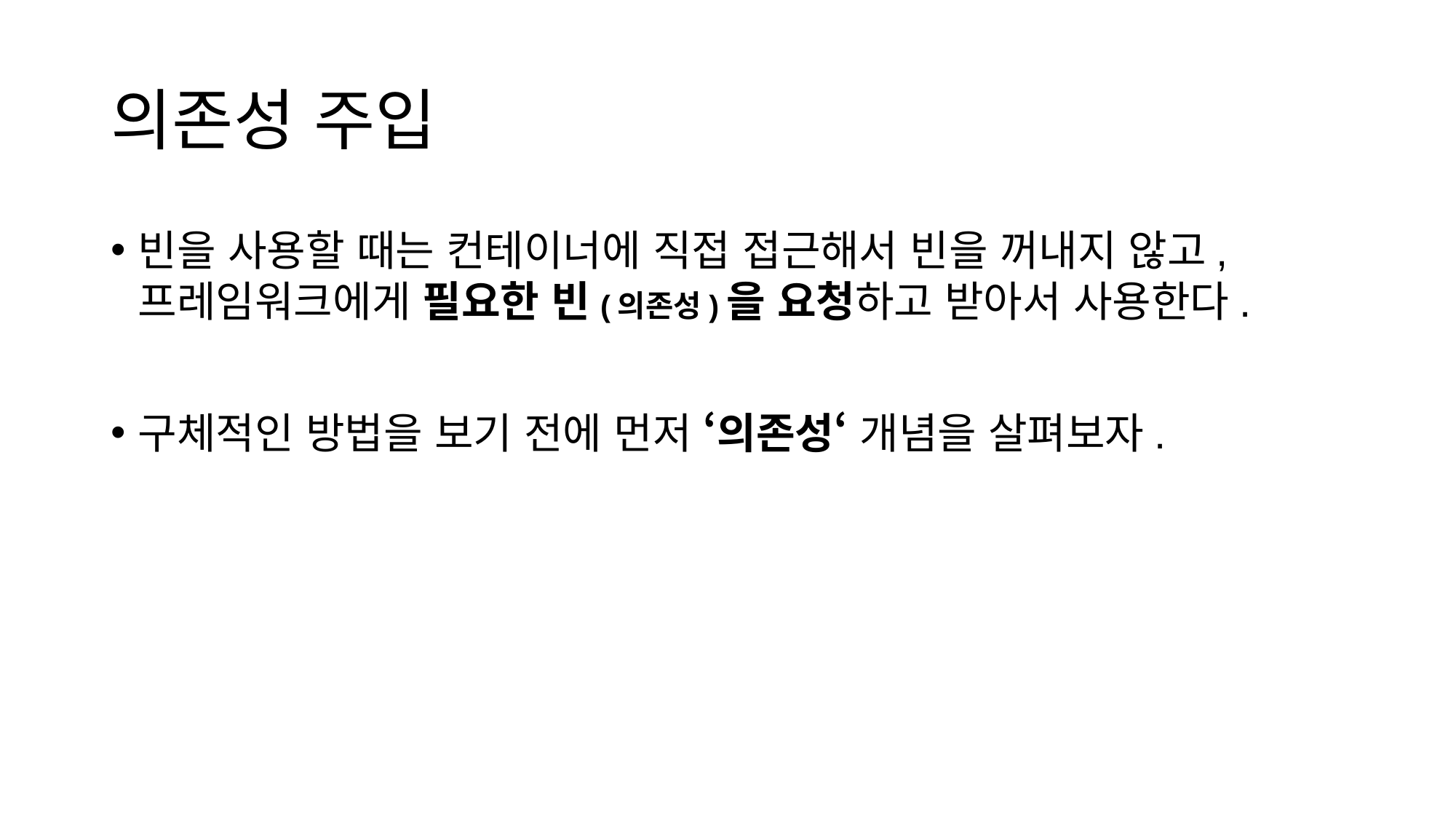

# 의존성 주입
빈을 사용할 때는 컨테이너에 직접 접근해서 빈을 꺼내지 않고,
프레임워크에게 필요한 빈(의존성)을 요청하고 받아서 사용한다.

구체적인 방법을 보기 전에 먼저 ‘의존성‘ 개념을 살펴보자.